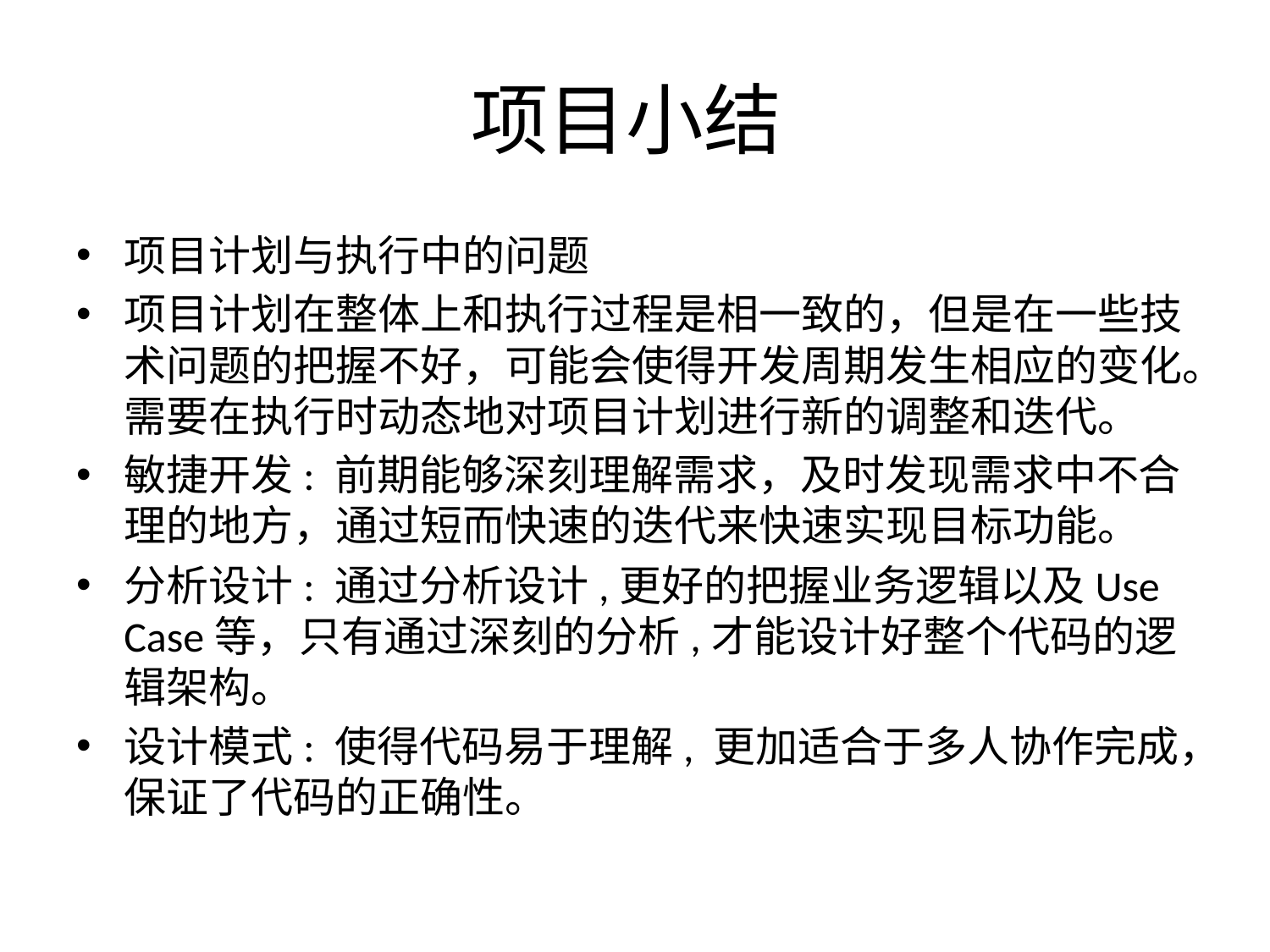

# 项目小结
项目计划与执行中的问题
项目计划在整体上和执行过程是相一致的，但是在一些技术问题的把握不好，可能会使得开发周期发生相应的变化。需要在执行时动态地对项目计划进行新的调整和迭代。
敏捷开发: 前期能够深刻理解需求，及时发现需求中不合理的地方，通过短而快速的迭代来快速实现目标功能。
分析设计: 通过分析设计,更好的把握业务逻辑以及Use Case等，只有通过深刻的分析,才能设计好整个代码的逻辑架构。
设计模式: 使得代码易于理解, 更加适合于多人协作完成，保证了代码的正确性。